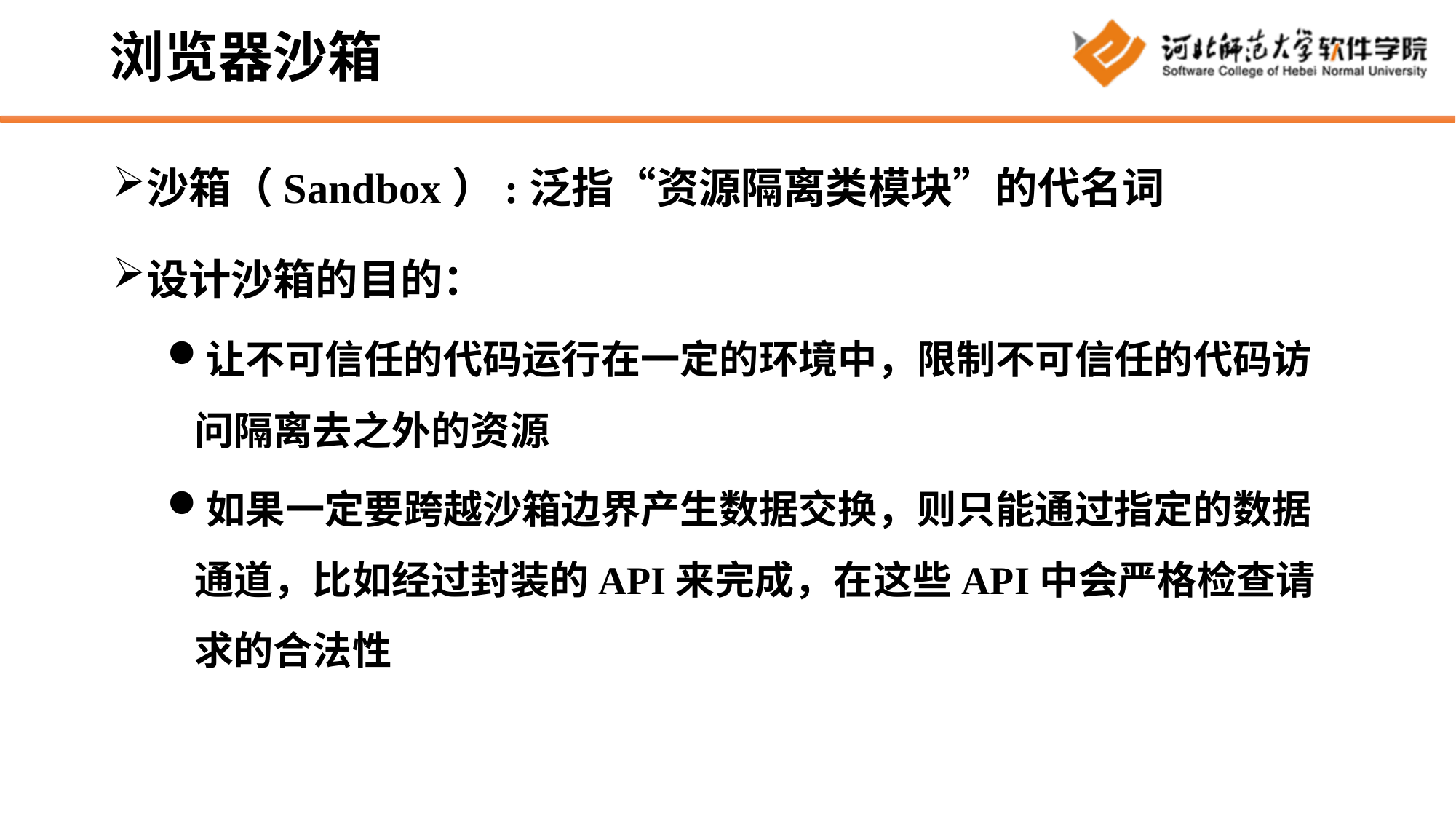

# 浏览器沙箱
沙箱（Sandbox）:泛指“资源隔离类模块”的代名词
设计沙箱的目的：
让不可信任的代码运行在一定的环境中，限制不可信任的代码访问隔离去之外的资源
如果一定要跨越沙箱边界产生数据交换，则只能通过指定的数据通道，比如经过封装的API来完成，在这些API中会严格检查请求的合法性